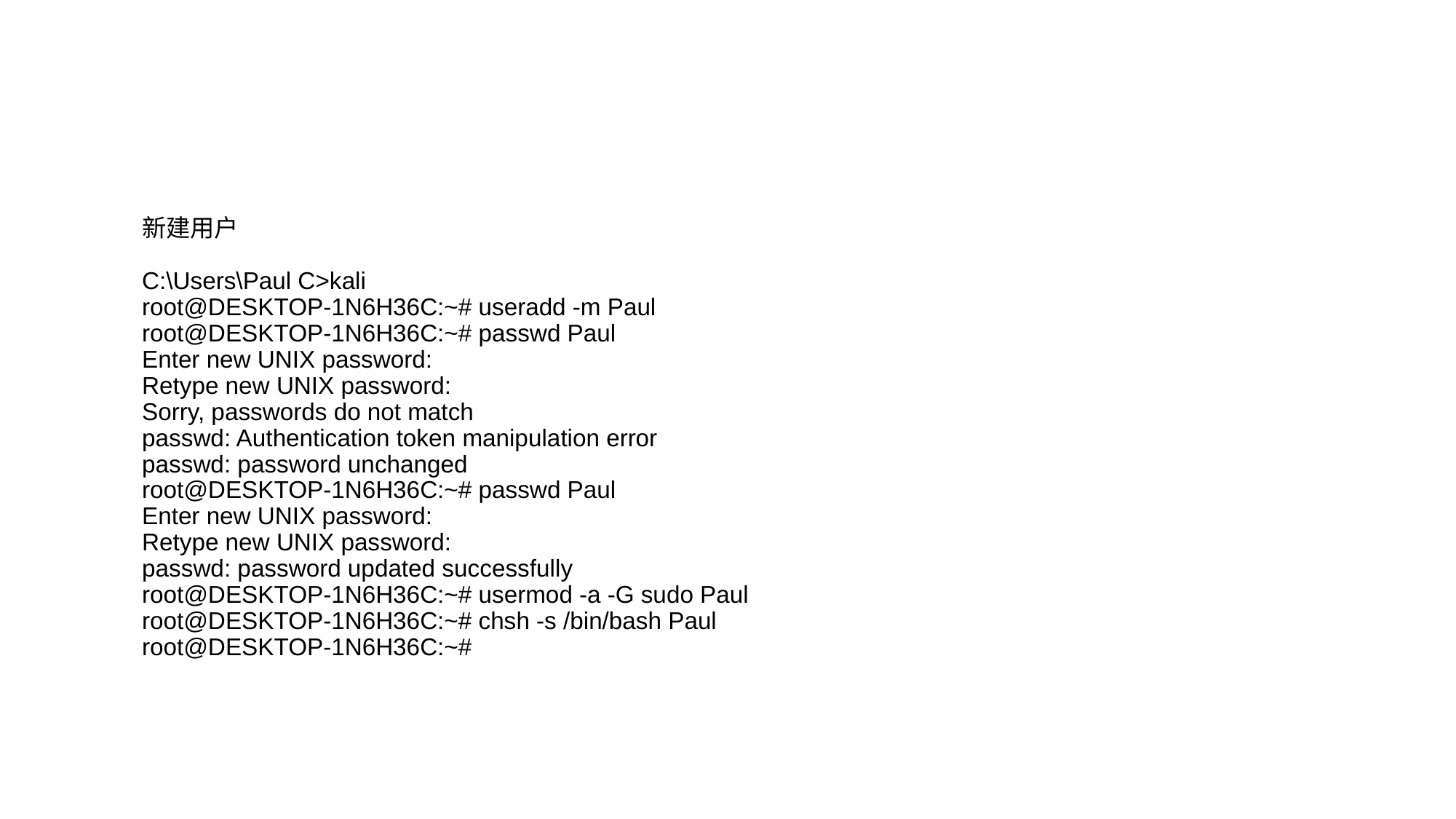

# 新建用户 C:\Users\Paul C>kali root@DESKTOP-1N6H36C:~# useradd -m Paul root@DESKTOP-1N6H36C:~# passwd Paul Enter new UNIX password: Retype new UNIX password: Sorry, passwords do not match passwd: Authentication token manipulation error passwd: password unchanged root@DESKTOP-1N6H36C:~# passwd Paul Enter new UNIX password: Retype new UNIX password: passwd: password updated successfully root@DESKTOP-1N6H36C:~# usermod -a -G sudo Paul root@DESKTOP-1N6H36C:~# chsh -s /bin/bash Paul root@DESKTOP-1N6H36C:~#